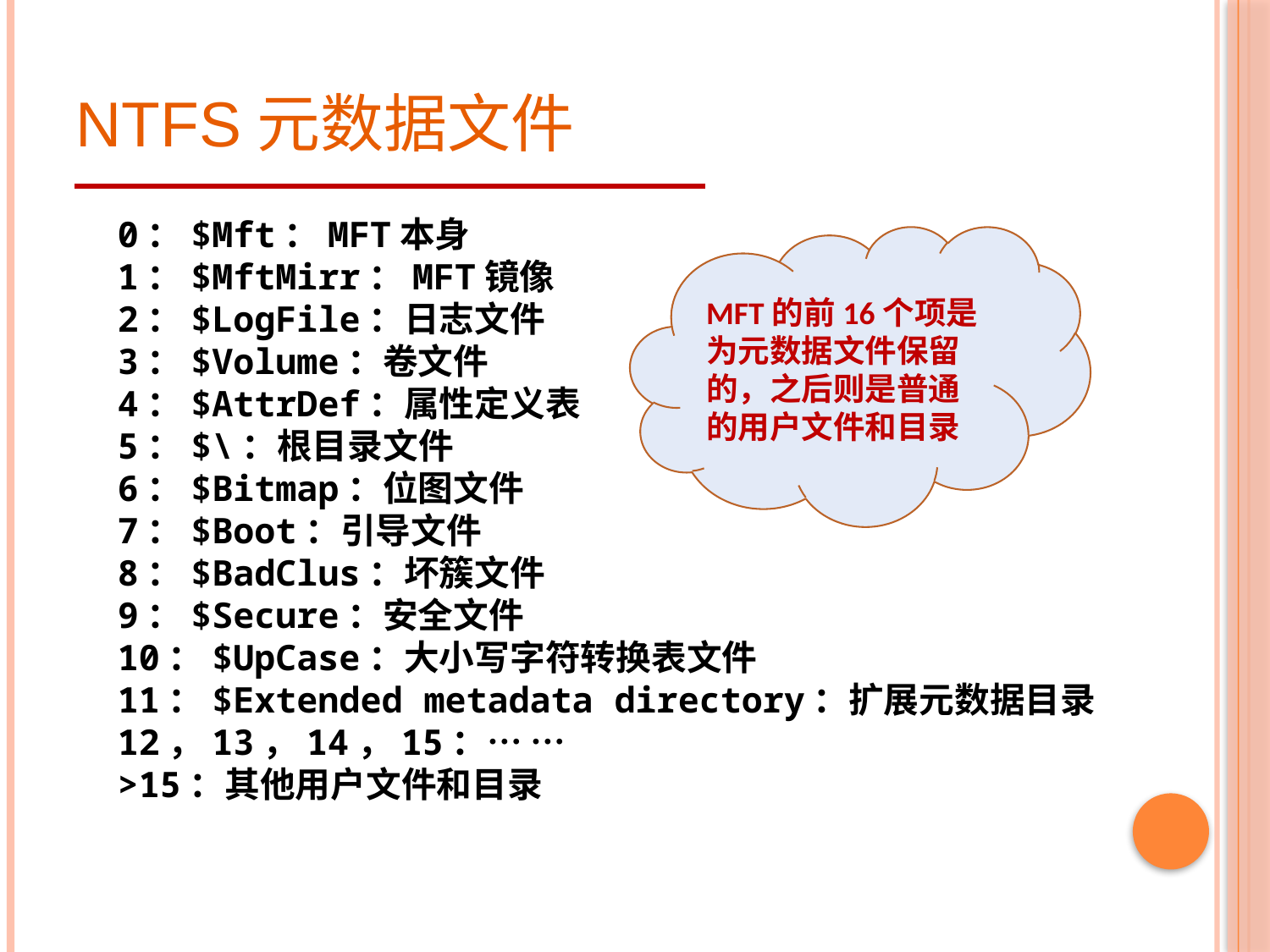

# NTFS元数据文件
0：$Mft：MFT本身
1：$MftMirr：MFT镜像
2：$LogFile：日志文件
3：$Volume：卷文件
4：$AttrDef：属性定义表
5：$\：根目录文件
6：$Bitmap：位图文件
7：$Boot：引导文件
8：$BadClus：坏簇文件
9：$Secure：安全文件
10：$UpCase：大小写字符转换表文件
11：$Extended metadata directory：扩展元数据目录
12，13，14，15：… …
>15：其他用户文件和目录
MFT的前16个项是为元数据文件保留的，之后则是普通的用户文件和目录